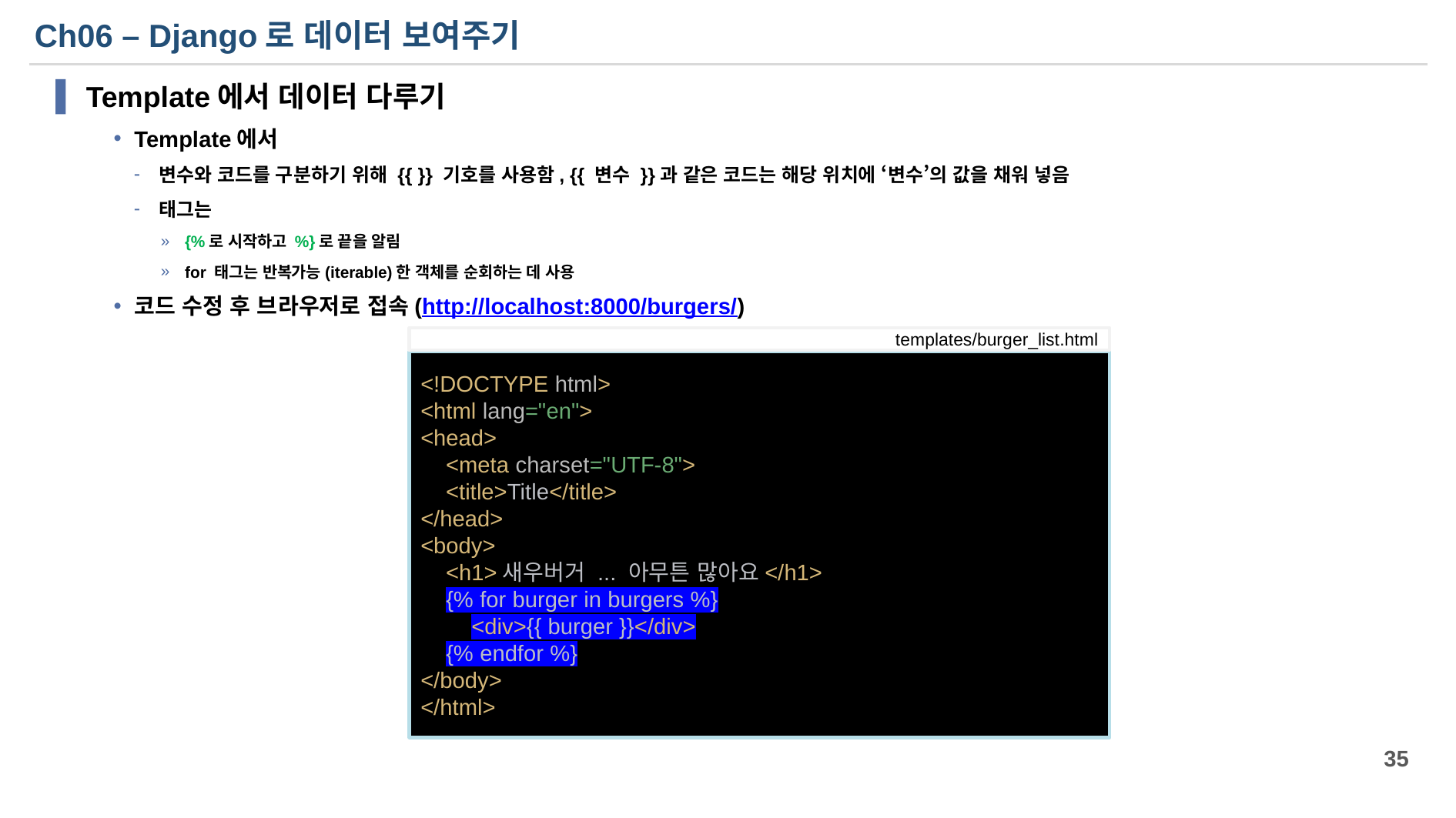

# Ch06 – Django로 데이터 보여주기
Template에서 데이터 다루기
Template에서
변수와 코드를 구분하기 위해 {{ }} 기호를 사용함, {{ 변수 }}과 같은 코드는 해당 위치에 ‘변수’의 값을 채워 넣음
태그는
{%로 시작하고 %}로 끝을 알림
for 태그는 반복가능(iterable)한 객체를 순회하는 데 사용
코드 수정 후 브라우저로 접속(http://localhost:8000/burgers/)

templates/burger_list.html
<!DOCTYPE html>
<html lang="en">
<head>
    <meta charset="UTF-8">
    <title>Title</title>
</head>
<body>
    <h1>새우버거 ... 아무튼 많아요</h1>
    {% for burger in burgers %}
        <div>{{ burger }}</div>
    {% endfor %}
</body>
</html>
35